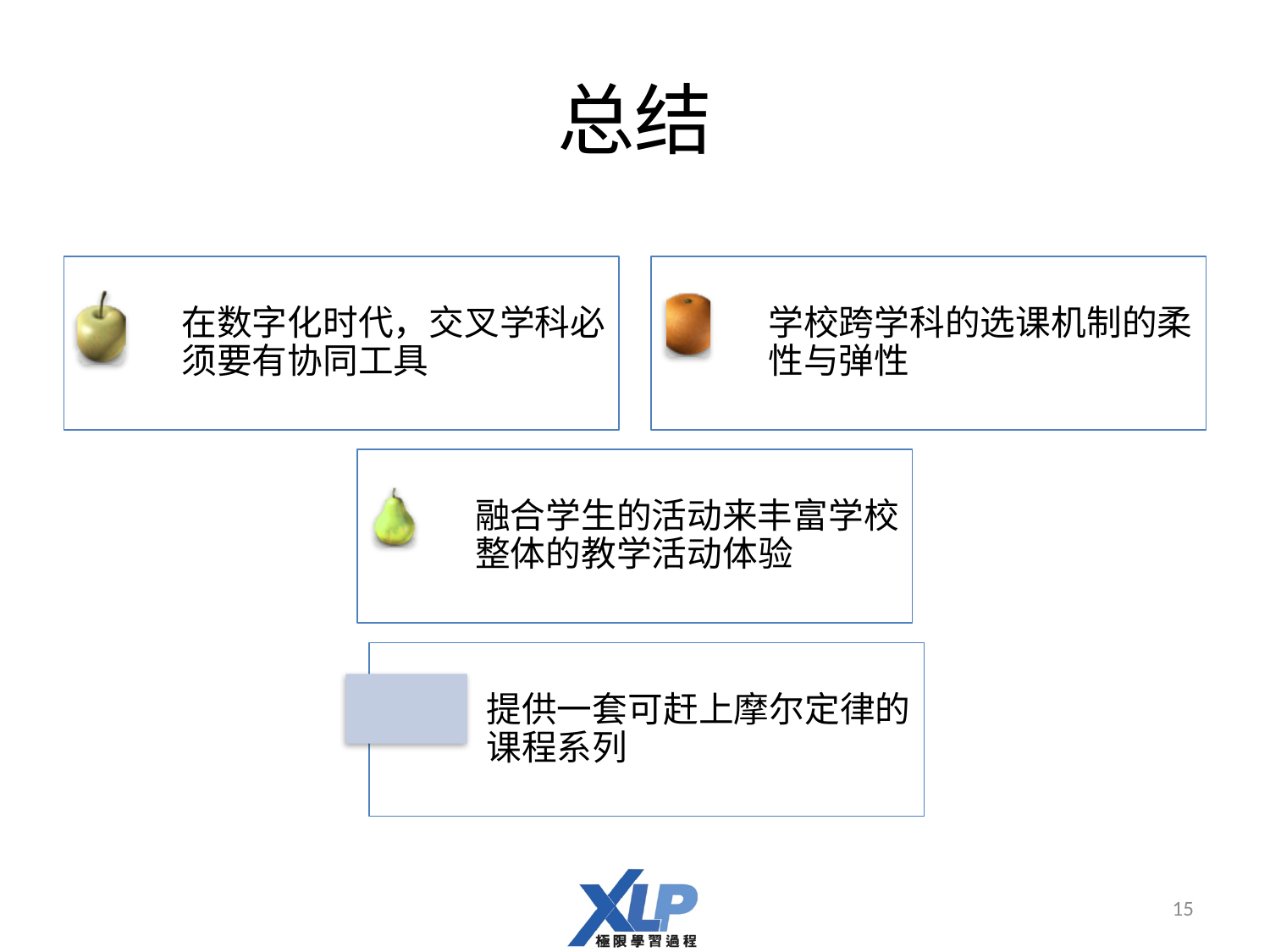

# 总结
在数字化时代，交叉学科必须要有协同工具
学校跨学科的选课机制的柔性与弹性
融合学生的活动来丰富学校整体的教学活动体验
提供一套可赶上摩尔定律的课程系列
15